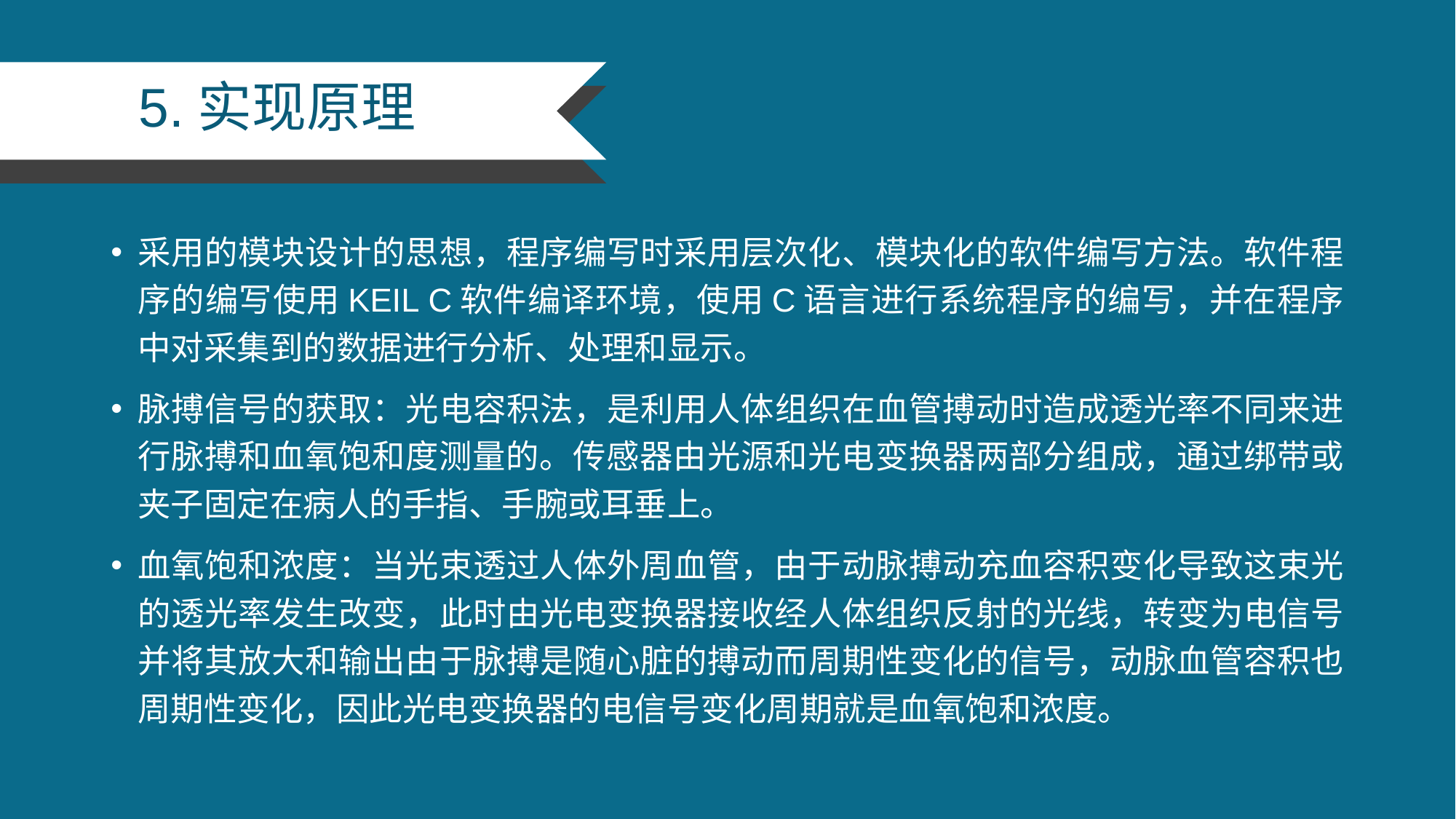

# 5.实现原理
采用的模块设计的思想，程序编写时采用层次化、模块化的软件编写方法。软件程序的编写使用KEIL C软件编译环境，使用C语言进行系统程序的编写，并在程序中对采集到的数据进行分析、处理和显示。
脉搏信号的获取：光电容积法，是利用人体组织在血管搏动时造成透光率不同来进行脉搏和血氧饱和度测量的。传感器由光源和光电变换器两部分组成，通过绑带或夹子固定在病人的手指、手腕或耳垂上。
血氧饱和浓度：当光束透过人体外周血管，由于动脉搏动充血容积变化导致这束光的透光率发生改变，此时由光电变换器接收经人体组织反射的光线，转变为电信号并将其放大和输出由于脉搏是随心脏的搏动而周期性变化的信号，动脉血管容积也周期性变化，因此光电变换器的电信号变化周期就是血氧饱和浓度。